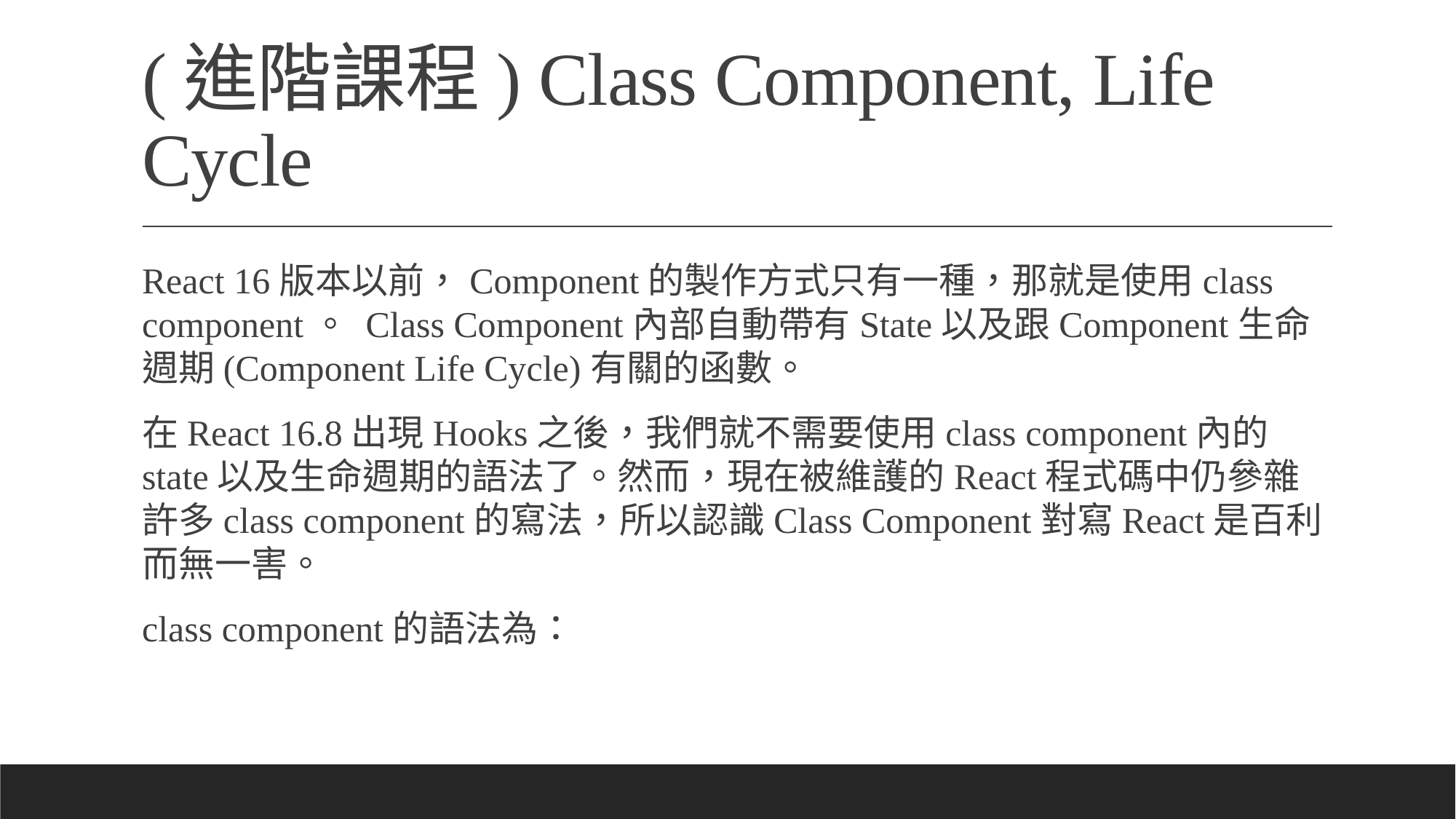

# (進階課程) Class Component, Life Cycle
React 16版本以前，Component的製作方式只有一種，那就是使用class component。 Class Component內部自動帶有State以及跟Component生命週期(Component Life Cycle)有關的函數。
在React 16.8出現Hooks之後，我們就不需要使用class component內的state以及生命週期的語法了。然而，現在被維護的React程式碼中仍參雜許多class component的寫法，所以認識Class Component對寫React是百利而無一害。
class component的語法為：